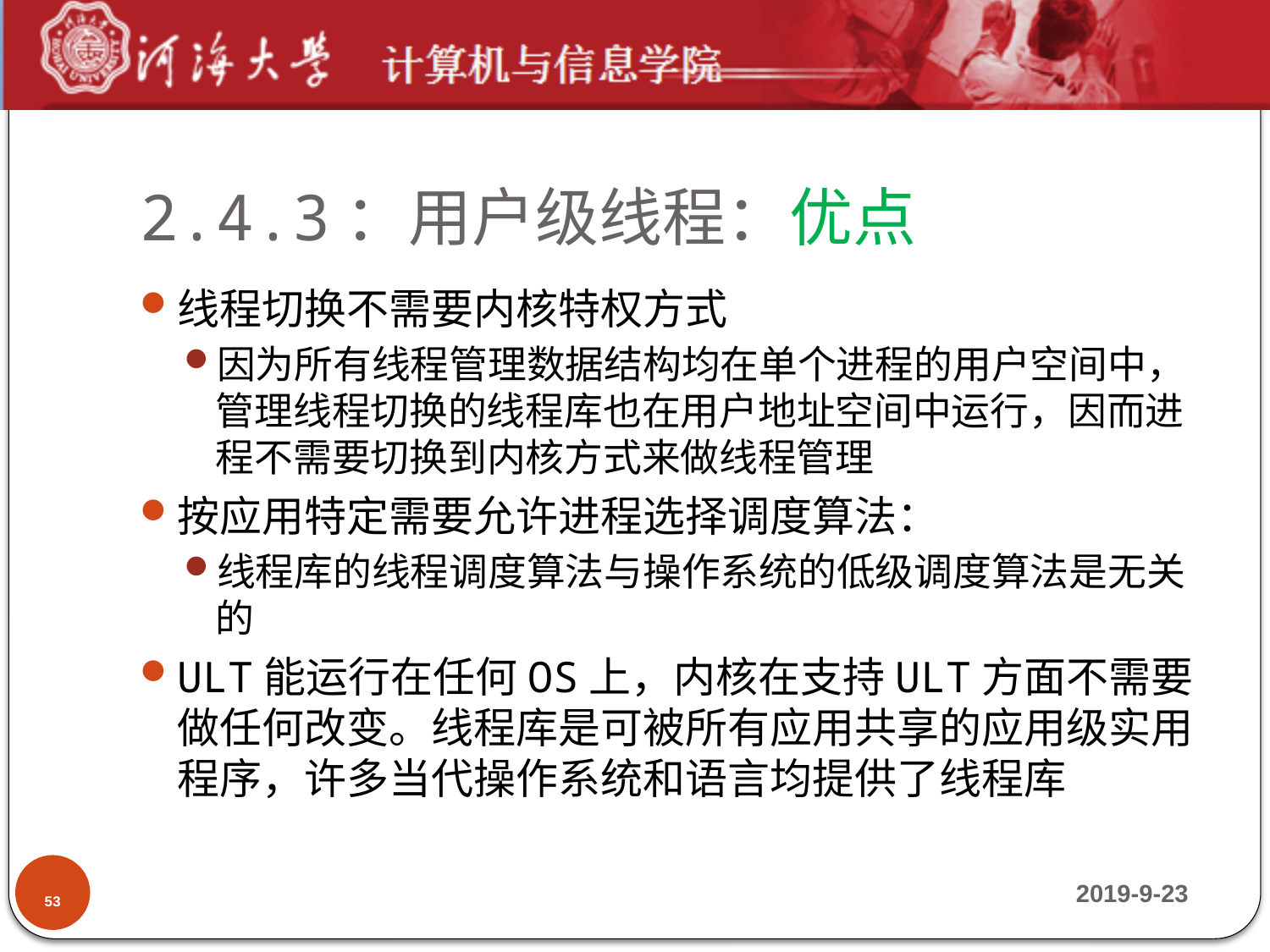

# 2.4.3：用户级线程：优点
线程切换不需要内核特权方式
因为所有线程管理数据结构均在单个进程的用户空间中，管理线程切换的线程库也在用户地址空间中运行，因而进程不需要切换到内核方式来做线程管理
按应用特定需要允许进程选择调度算法：
线程库的线程调度算法与操作系统的低级调度算法是无关的
ULT能运行在任何OS上，内核在支持ULT方面不需要做任何改变。线程库是可被所有应用共享的应用级实用程序，许多当代操作系统和语言均提供了线程库

53
2019-9-23